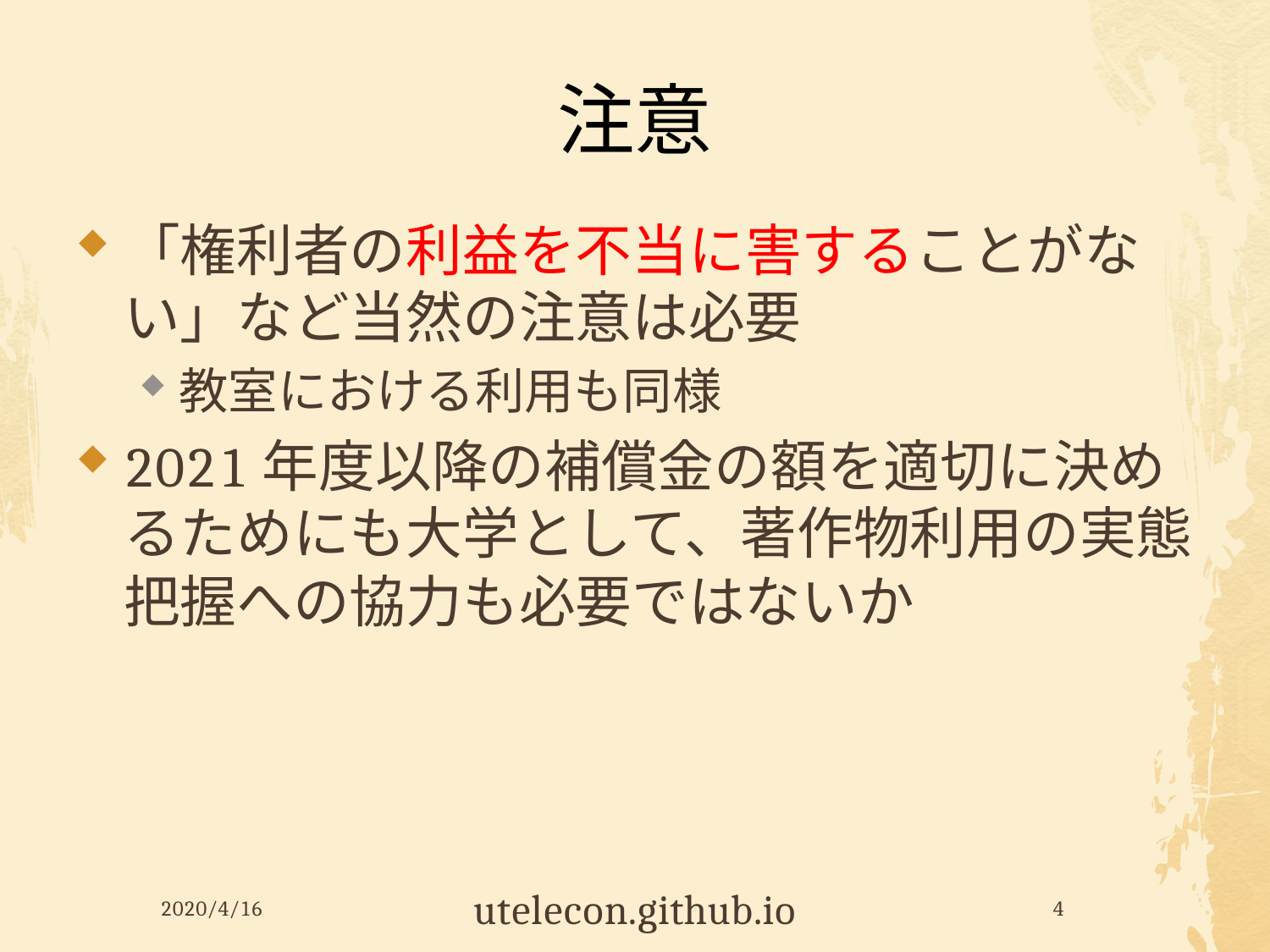

# 注意
「権利者の利益を不当に害することがない」など当然の注意は必要
教室における利用も同様
2021年度以降の補償金の額を適切に決めるためにも大学として、著作物利用の実態把握への協力も必要ではないか
2020/4/16
utelecon.github.io
4